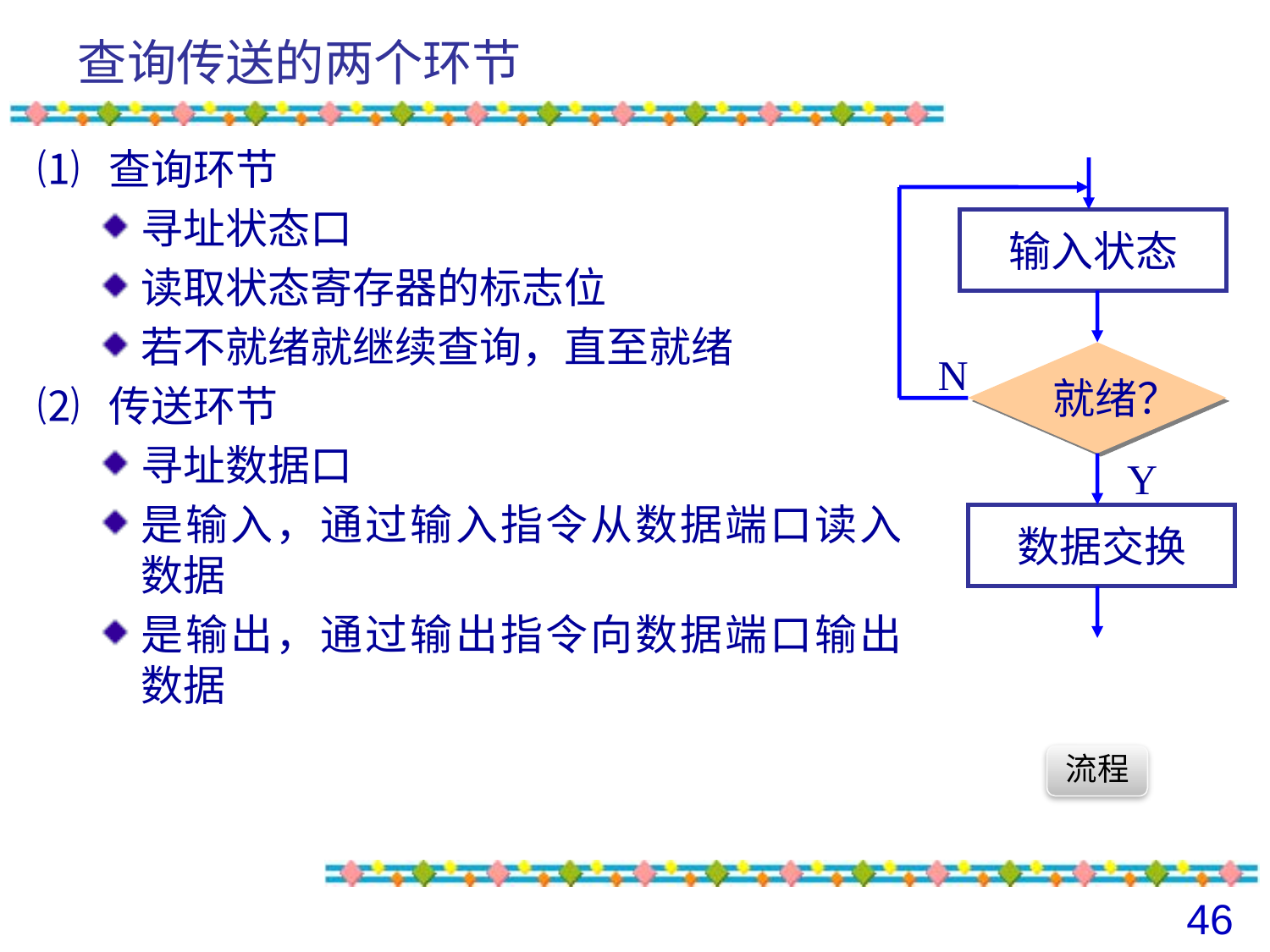

# 查询传送的两个环节
⑴  查询环节
寻址状态口
读取状态寄存器的标志位
若不就绪就继续查询，直至就绪
⑵  传送环节
寻址数据口
是输入，通过输入指令从数据端口读入数据
是输出，通过输出指令向数据端口输出数据

输入状态

N
   就绪？

Y

数据交换

流程